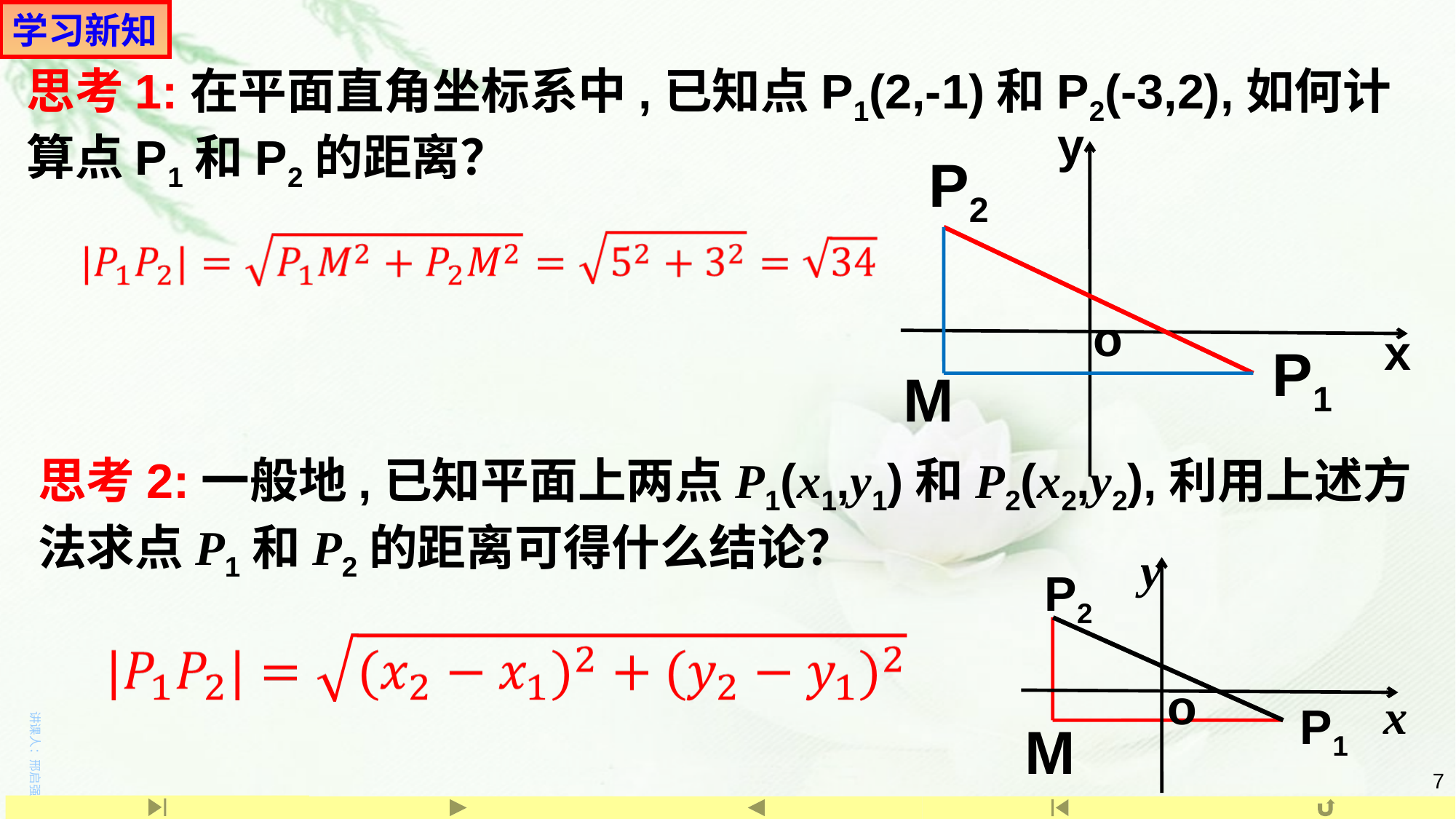

学习新知
思考1:在平面直角坐标系中,已知点P1(2,-1)和P2(-3,2),如何计算点P1和P2的距离？
y
P2

o
x

P1

M

思考2:一般地,已知平面上两点P1(x1,y1)和P2(x2,y2),利用上述方法求点P1和P2的距离可得什么结论？
y
P2

o
x

P1

M